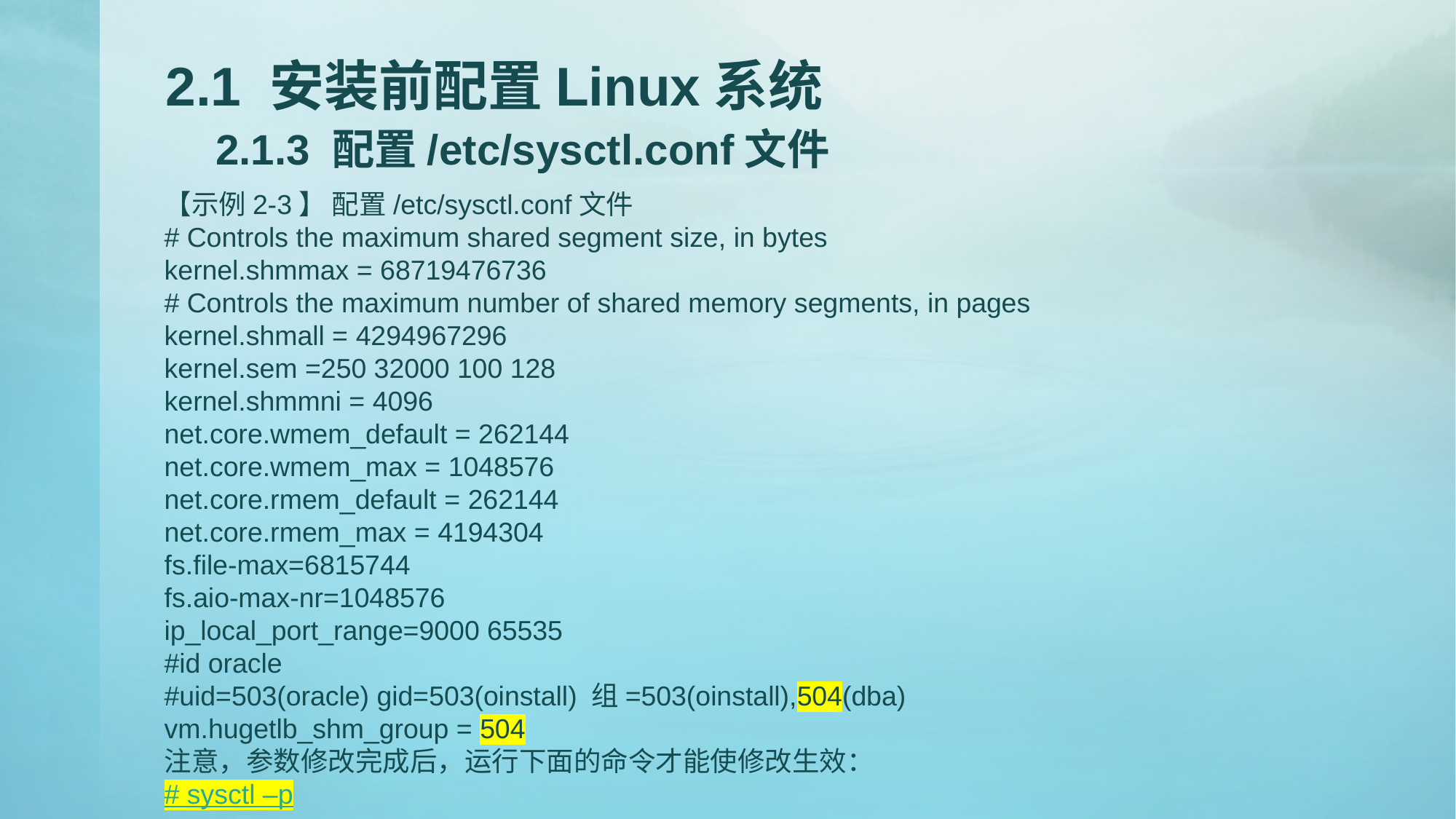

# 2.1 安装前配置Linux系统 2.1.3 配置/etc/sysctl.conf文件
【示例2‑3】 配置/etc/sysctl.conf文件
# Controls the maximum shared segment size, in bytes
kernel.shmmax = 68719476736
# Controls the maximum number of shared memory segments, in pages
kernel.shmall = 4294967296
kernel.sem =250 32000 100 128
kernel.shmmni = 4096
net.core.wmem_default = 262144
net.core.wmem_max = 1048576
net.core.rmem_default = 262144
net.core.rmem_max = 4194304
fs.file-max=6815744
fs.aio-max-nr=1048576
ip_local_port_range=9000 65535
#id oracle
#uid=503(oracle) gid=503(oinstall) 组=503(oinstall),504(dba)
vm.hugetlb_shm_group = 504
注意，参数修改完成后，运行下面的命令才能使修改生效：
# sysctl –p